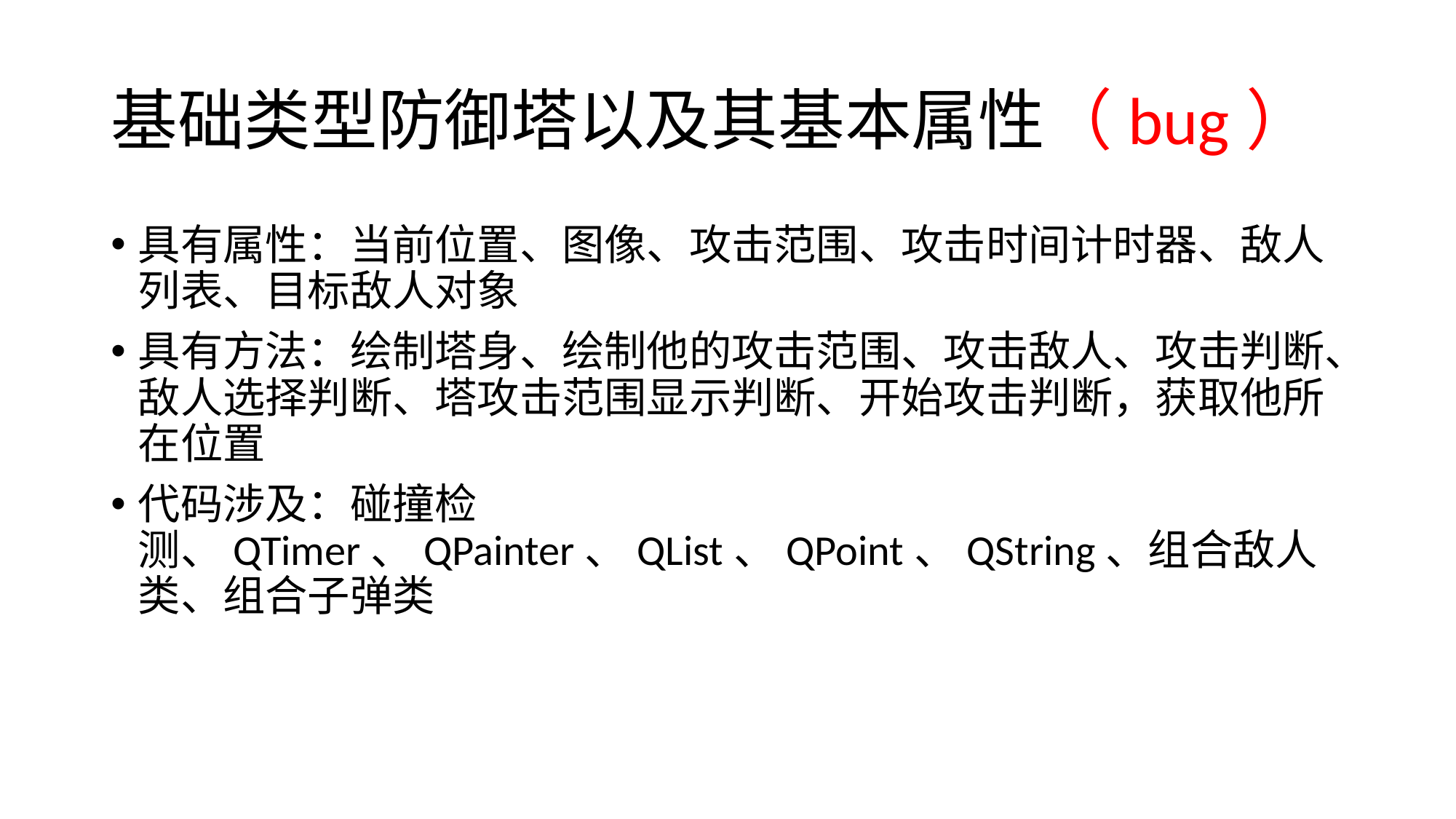

# 基础类型防御塔以及其基本属性（bug）
具有属性：当前位置、图像、攻击范围、攻击时间计时器、敌人列表、目标敌人对象
具有方法：绘制塔身、绘制他的攻击范围、攻击敌人、攻击判断、敌人选择判断、塔攻击范围显示判断、开始攻击判断，获取他所在位置
代码涉及：碰撞检测、QTimer、QPainter、QList、QPoint、QString、组合敌人类、组合子弹类